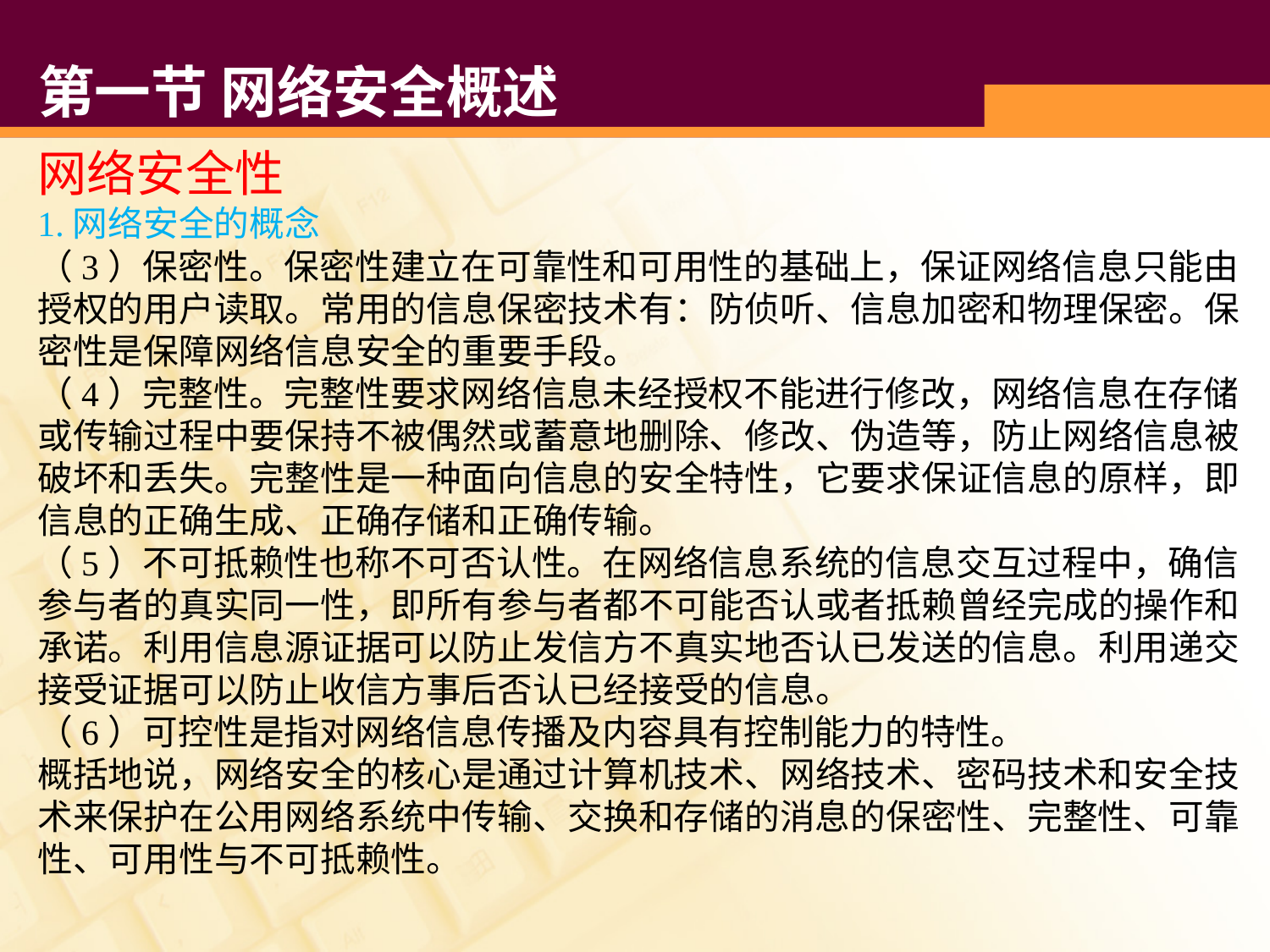

# 第一节 网络安全概述
网络安全性
1.网络安全的概念
（3）保密性。保密性建立在可靠性和可用性的基础上，保证网络信息只能由授权的用户读取。常用的信息保密技术有：防侦听、信息加密和物理保密。保密性是保障网络信息安全的重要手段。
（4）完整性。完整性要求网络信息未经授权不能进行修改，网络信息在存储或传输过程中要保持不被偶然或蓄意地删除、修改、伪造等，防止网络信息被破坏和丢失。完整性是一种面向信息的安全特性，它要求保证信息的原样，即信息的正确生成、正确存储和正确传输。
（5）不可抵赖性也称不可否认性。在网络信息系统的信息交互过程中，确信参与者的真实同一性，即所有参与者都不可能否认或者抵赖曾经完成的操作和承诺。利用信息源证据可以防止发信方不真实地否认已发送的信息。利用递交接受证据可以防止收信方事后否认已经接受的信息。
（6）可控性是指对网络信息传播及内容具有控制能力的特性。
概括地说，网络安全的核心是通过计算机技术、网络技术、密码技术和安全技术来保护在公用网络系统中传输、交换和存储的消息的保密性、完整性、可靠性、可用性与不可抵赖性。